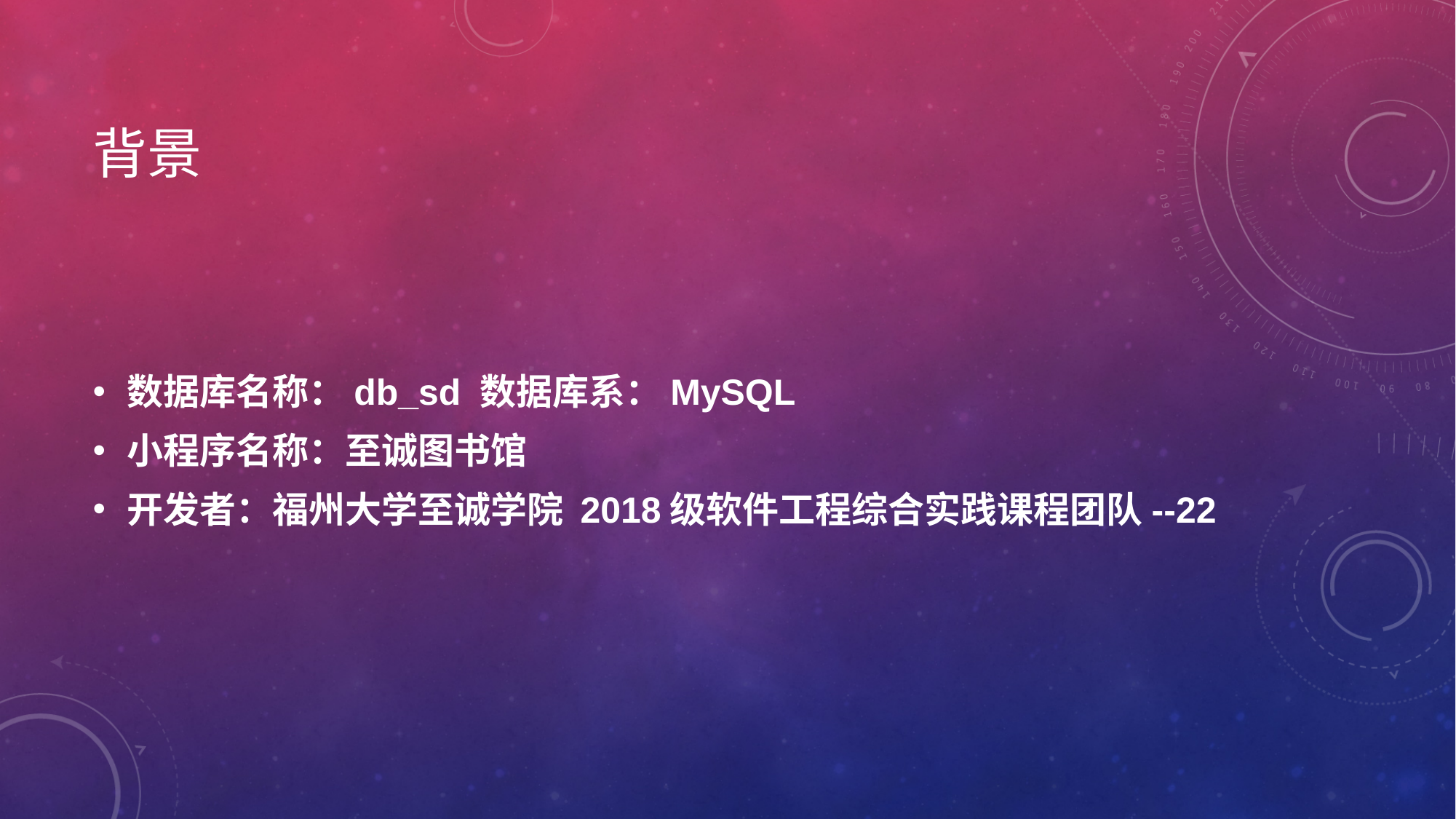

# 背景
数据库名称：db_sd 数据库系：MySQL
小程序名称：至诚图书馆
开发者：福州大学至诚学院 2018级软件工程综合实践课程团队--22